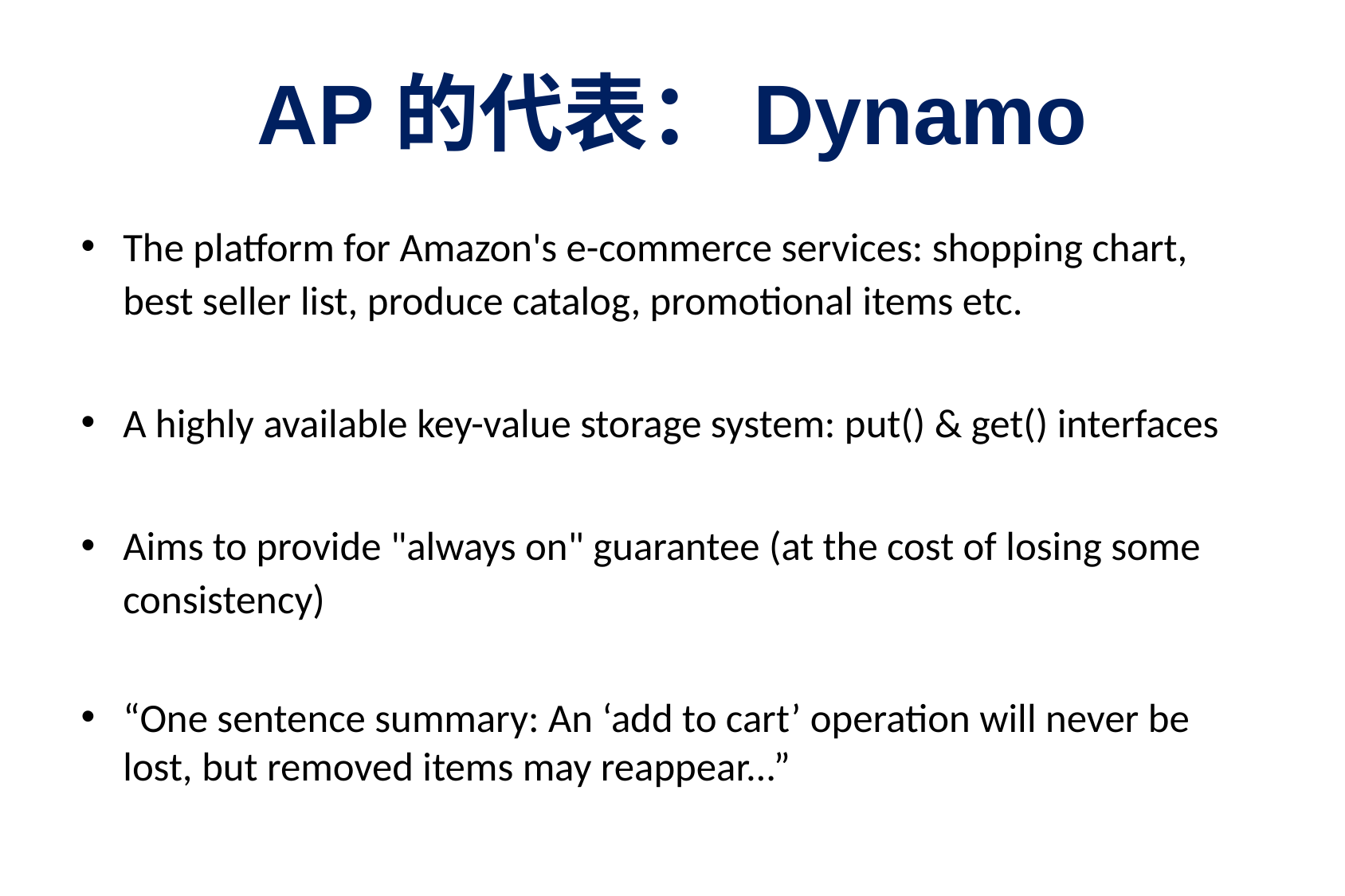

# AP的代表：Dynamo
The platform for Amazon's e-commerce services: shopping chart, best seller list, produce catalog, promotional items etc.

A highly available key-value storage system: put() & get() interfaces

Aims to provide "always on" guarantee (at the cost of losing some consistency)

“One sentence summary: An ‘add to cart’ operation will never be lost, but removed items may reappear...”